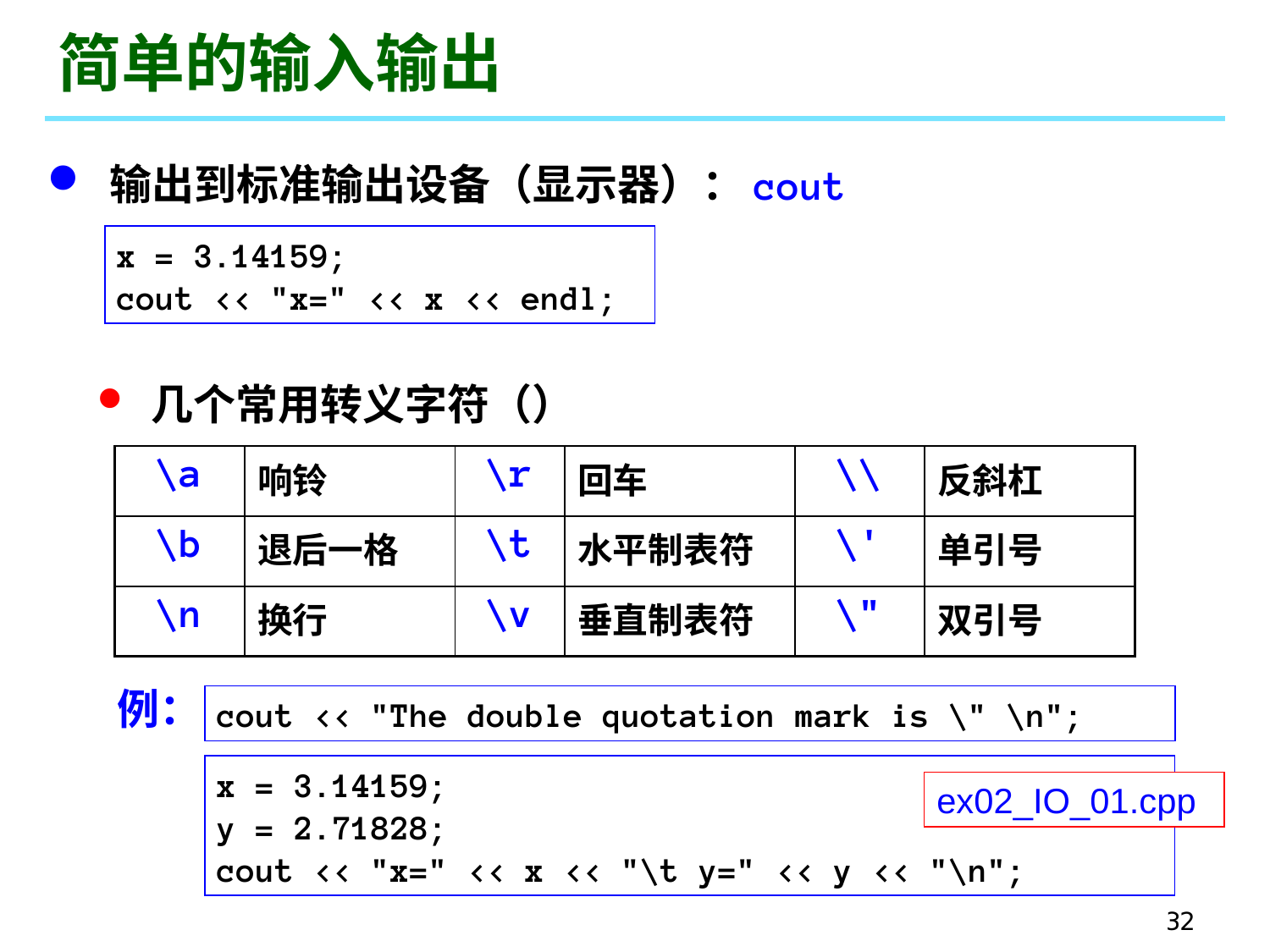

# 简单的输入输出
 输出到标准输出设备（显示器）：cout
x = 3.14159;
cout << "x=" << x << endl;
 几个常用转义字符（）
| \a | 响铃 | \r | 回车 | \\ | 反斜杠 |
| --- | --- | --- | --- | --- | --- |
| \b | 退后一格 | \t | 水平制表符 | \' | 单引号 |
| \n | 换行 | \v | 垂直制表符 | \" | 双引号 |
例：
cout << "The double quotation mark is \" \n";
x = 3.14159;
y = 2.71828;
cout << "x=" << x << "\t y=" << y << "\n";
ex02_IO_01.cpp
32